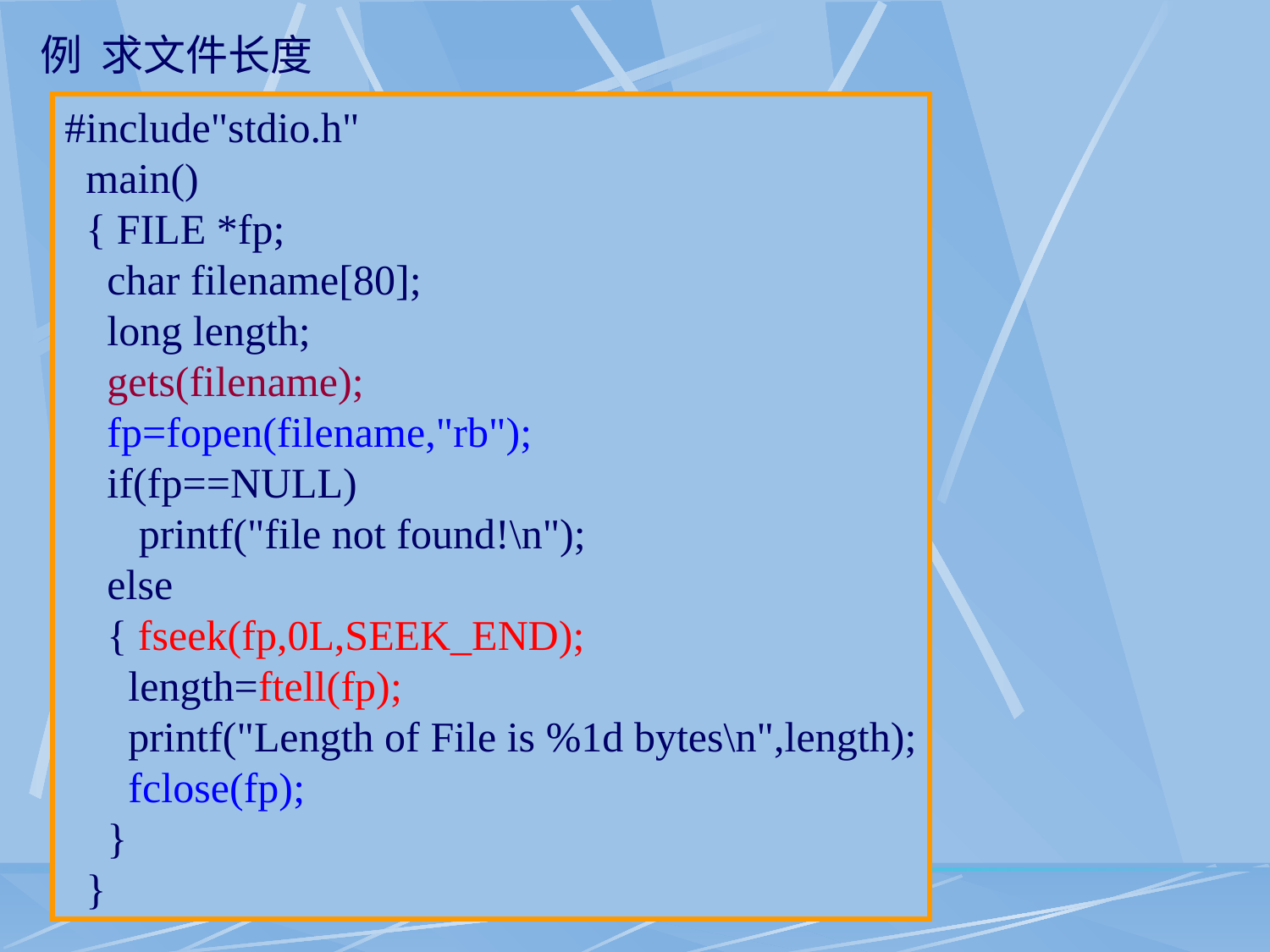

例  求文件长度
#include"stdio.h"
  main()
  { FILE *fp;
    char filename[80];
    long length;
    gets(filename);
    fp=fopen(filename,"rb");
    if(fp==NULL)
       printf("file not found!\n");
    else
    { fseek(fp,0L,SEEK_END);
      length=ftell(fp);
      printf("Length of File is %1d bytes\n",length);
      fclose(fp);
    }
  }